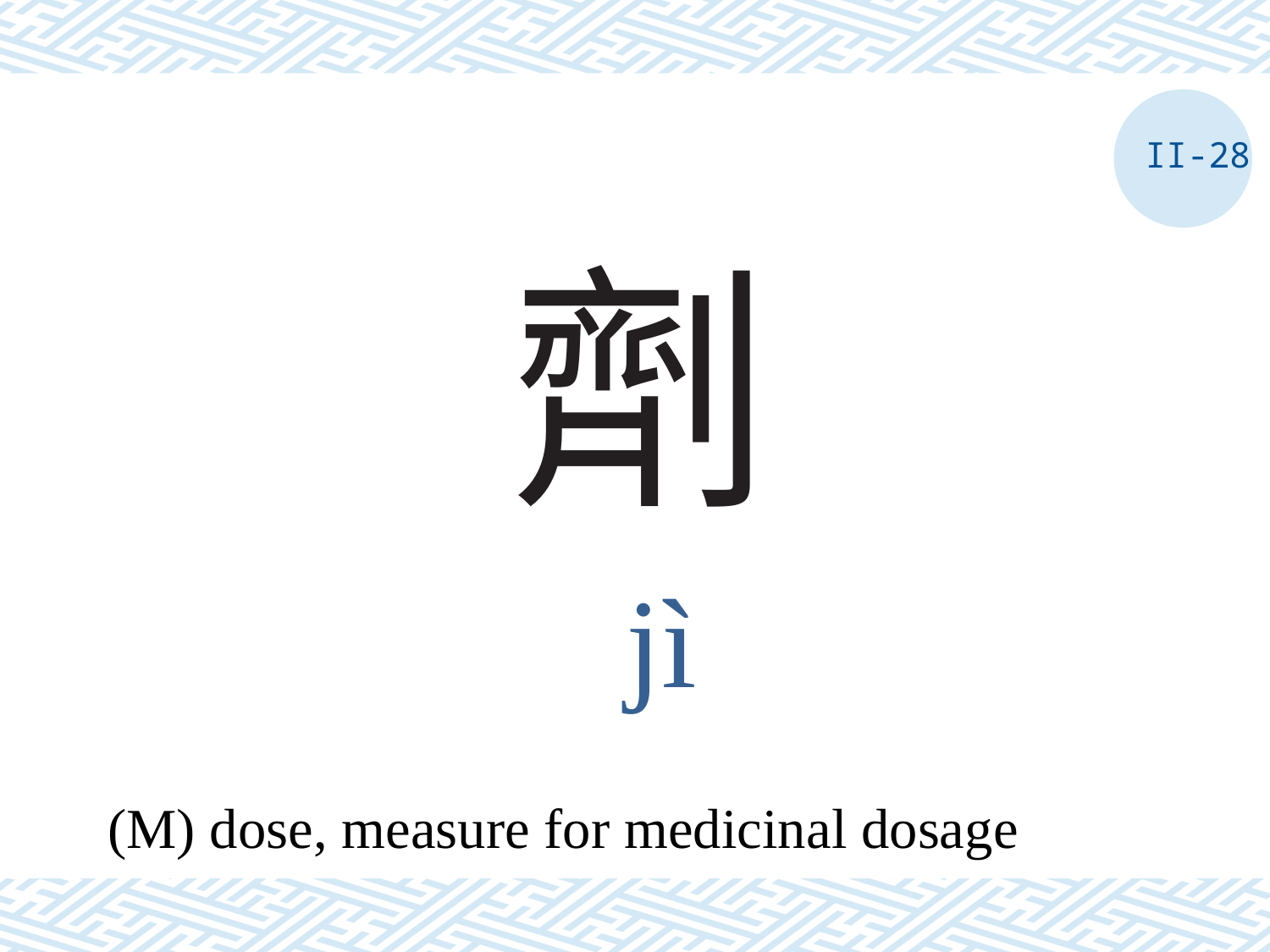

II-28

# 劑
jì
(M) dose, measure for medicinal dosage